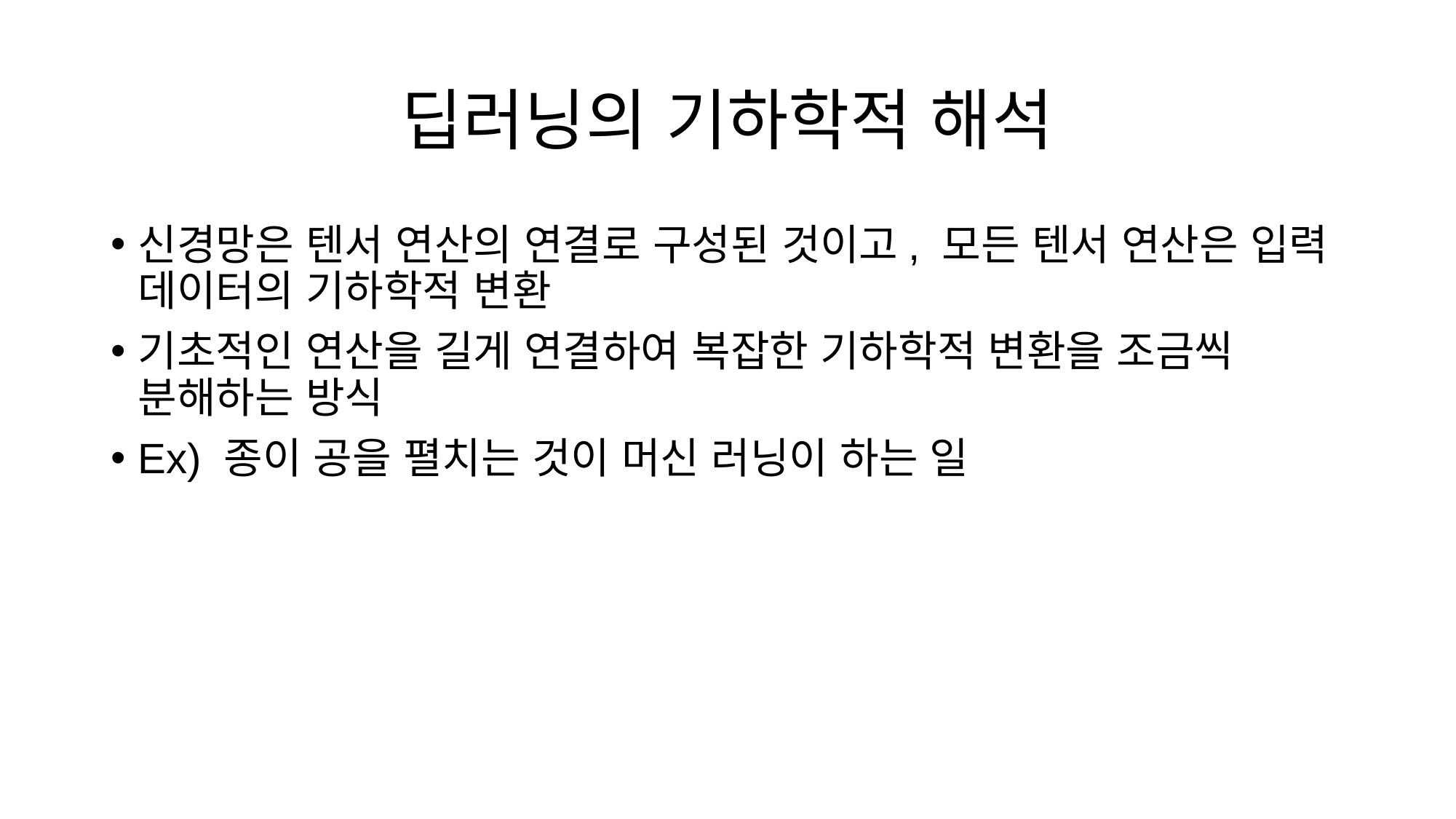

# 딥러닝의 기하학적 해석
신경망은 텐서 연산의 연결로 구성된 것이고, 모든 텐서 연산은 입력 데이터의 기하학적 변환
기초적인 연산을 길게 연결하여 복잡한 기하학적 변환을 조금씩 분해하는 방식
Ex) 종이 공을 펼치는 것이 머신 러닝이 하는 일